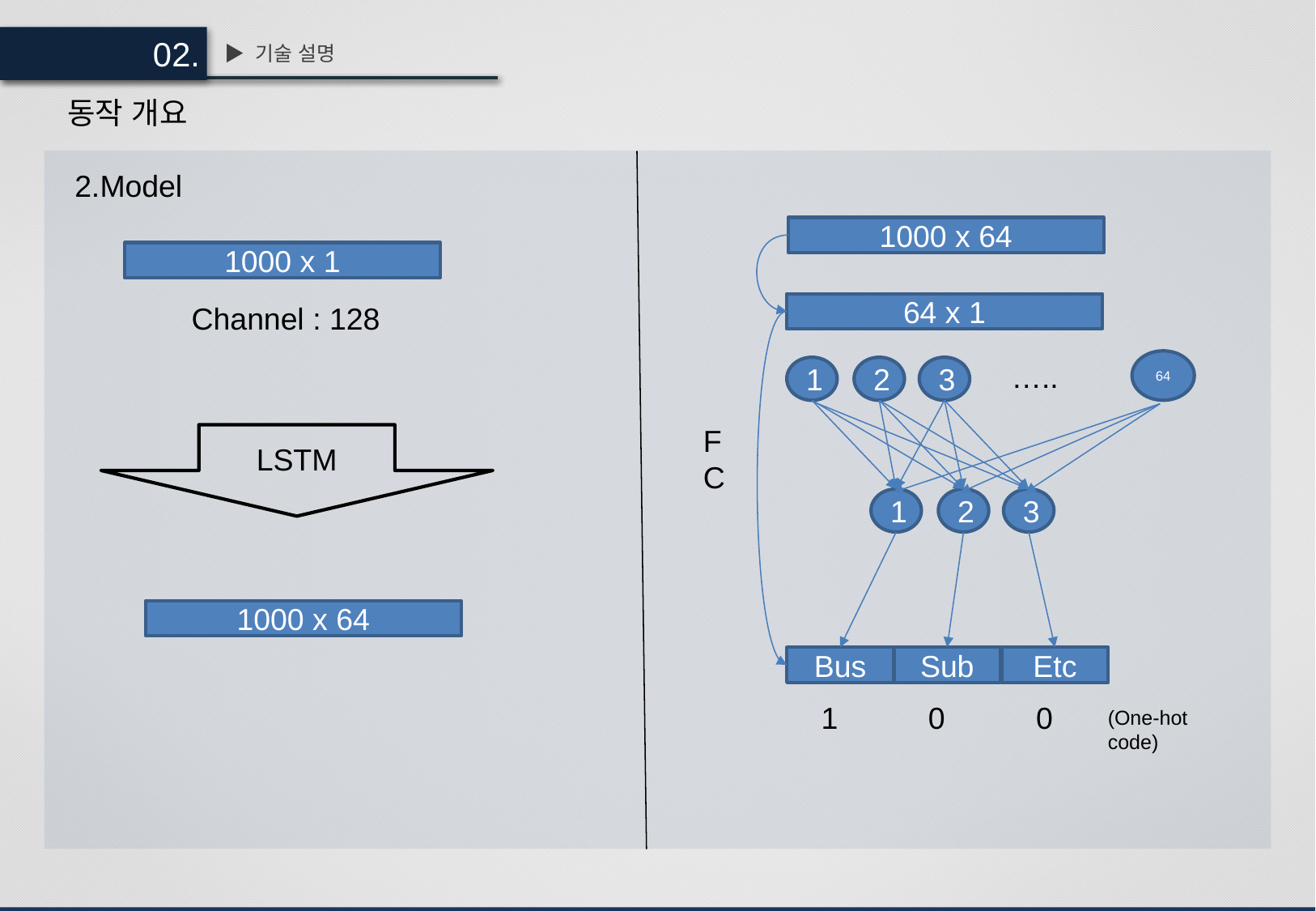

02.

▶ 기술 설명
동작 개요

2.Model
1000 x 64
1000 x 1
Channel : 128
64 x 1
64
…..
1
2
3

FC
LSTM
1
2
3
1000 x 64

Bus
Sub
Etc
1
0
0
(One-hot code)